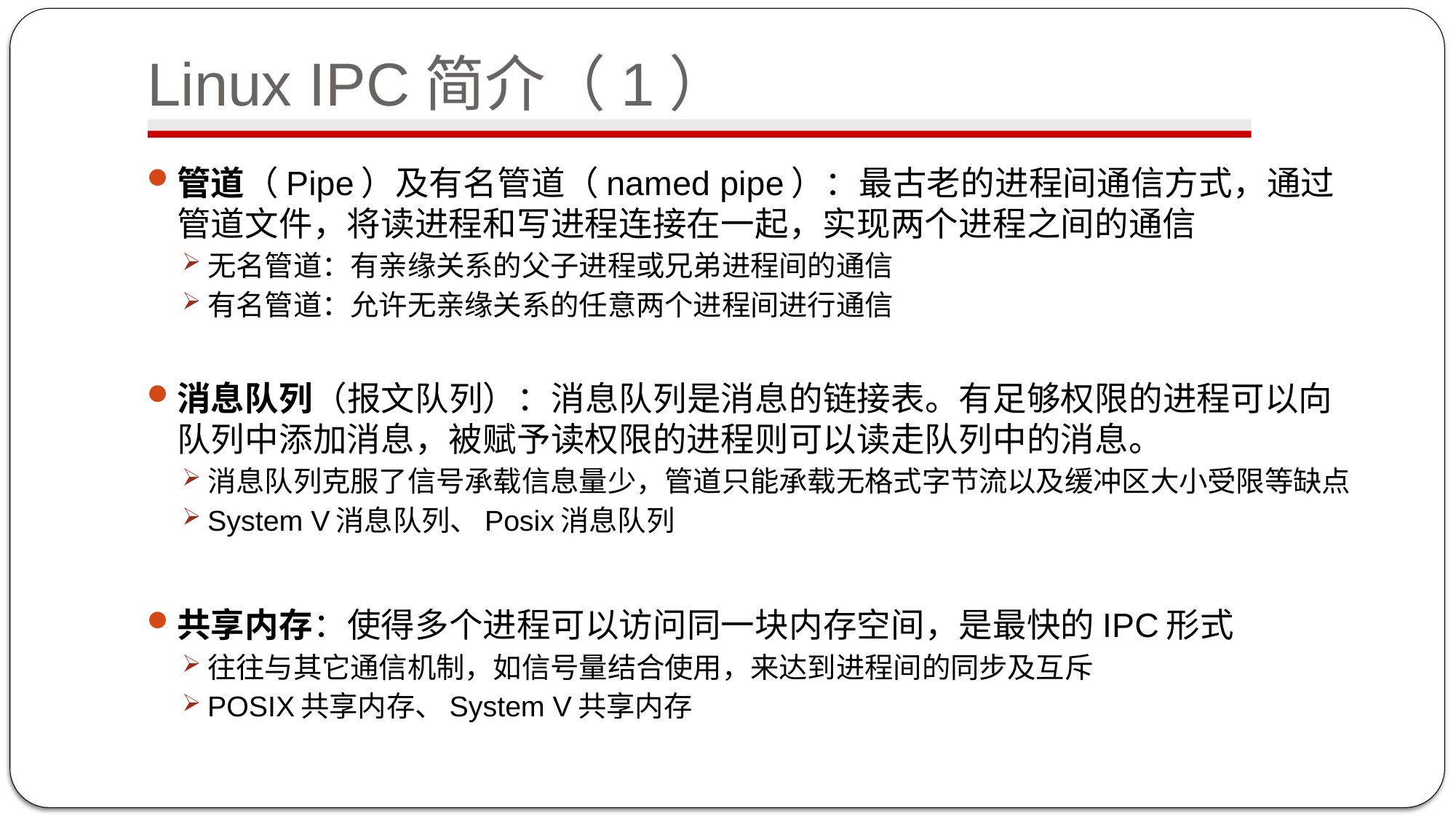

# Linux IPC简介（1）
管道（Pipe）及有名管道（named pipe）：最古老的进程间通信方式，通过管道文件，将读进程和写进程连接在一起，实现两个进程之间的通信
无名管道：有亲缘关系的父子进程或兄弟进程间的通信
有名管道：允许无亲缘关系的任意两个进程间进行通信

消息队列（报文队列）：消息队列是消息的链接表。有足够权限的进程可以向队列中添加消息，被赋予读权限的进程则可以读走队列中的消息。
消息队列克服了信号承载信息量少，管道只能承载无格式字节流以及缓冲区大小受限等缺点
System V消息队列、Posix消息队列

共享内存：使得多个进程可以访问同一块内存空间，是最快的IPC形式
往往与其它通信机制，如信号量结合使用，来达到进程间的同步及互斥
POSIX共享内存、System V共享内存